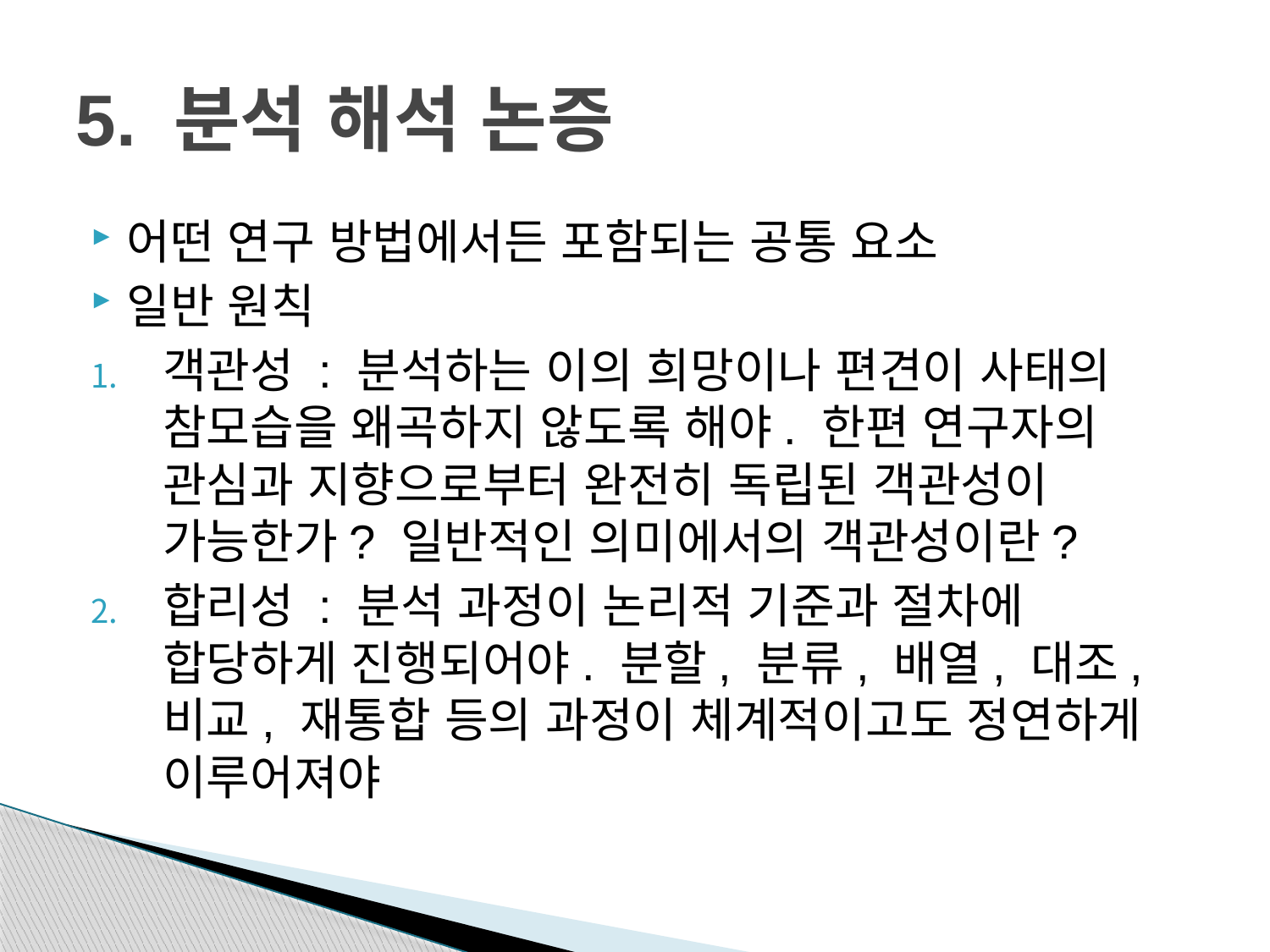

# 5. 분석 해석 논증
어떤 연구 방법에서든 포함되는 공통 요소
일반 원칙
객관성 : 분석하는 이의 희망이나 편견이 사태의 참모습을 왜곡하지 않도록 해야. 한편 연구자의 관심과 지향으로부터 완전히 독립된 객관성이 가능한가? 일반적인 의미에서의 객관성이란?
합리성 : 분석 과정이 논리적 기준과 절차에 합당하게 진행되어야. 분할, 분류, 배열, 대조, 비교, 재통합 등의 과정이 체계적이고도 정연하게 이루어져야